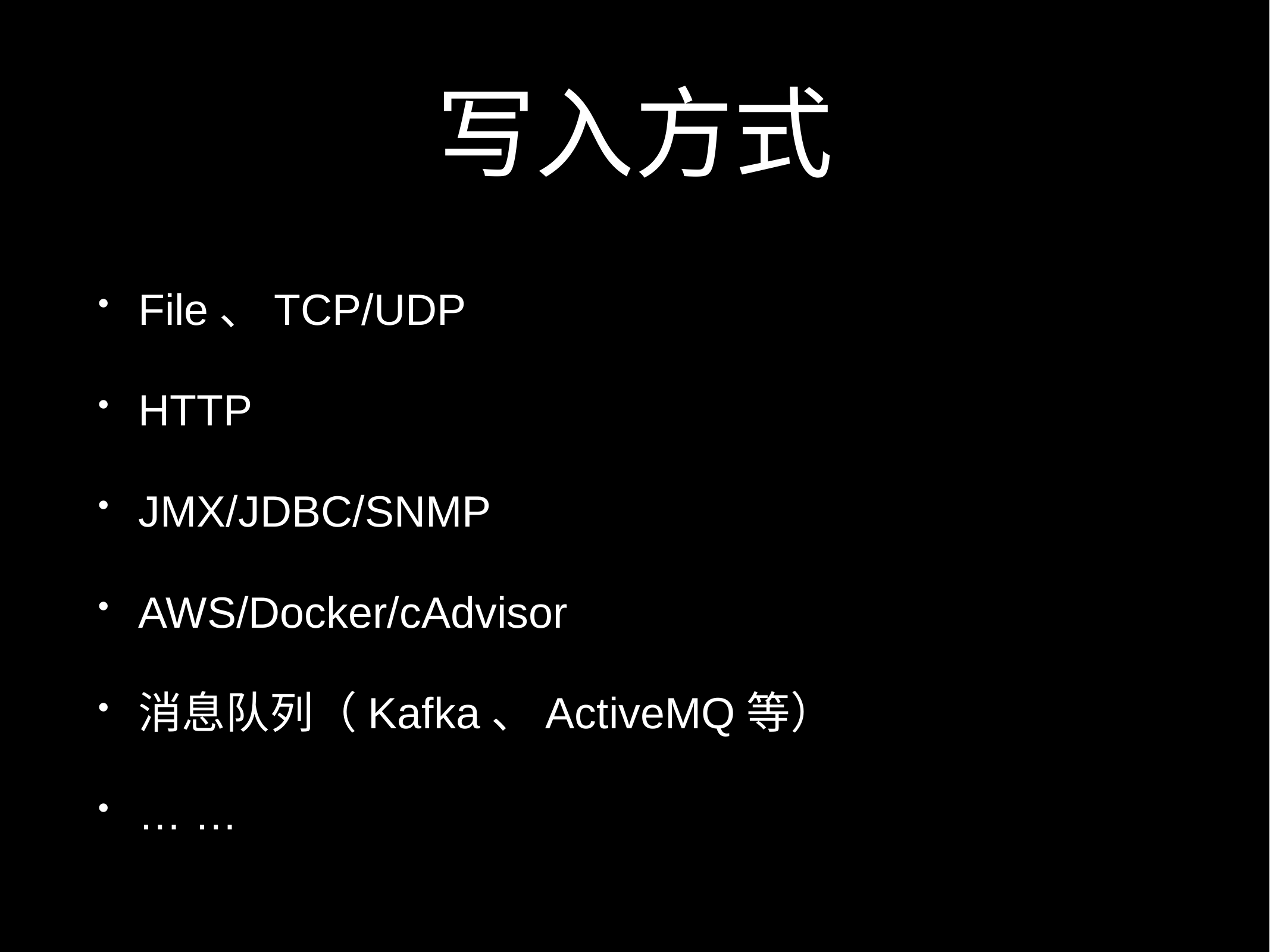

# 写入方式
File、TCP/UDP
HTTP
JMX/JDBC/SNMP
AWS/Docker/cAdvisor
消息队列（Kafka、ActiveMQ等）
… …